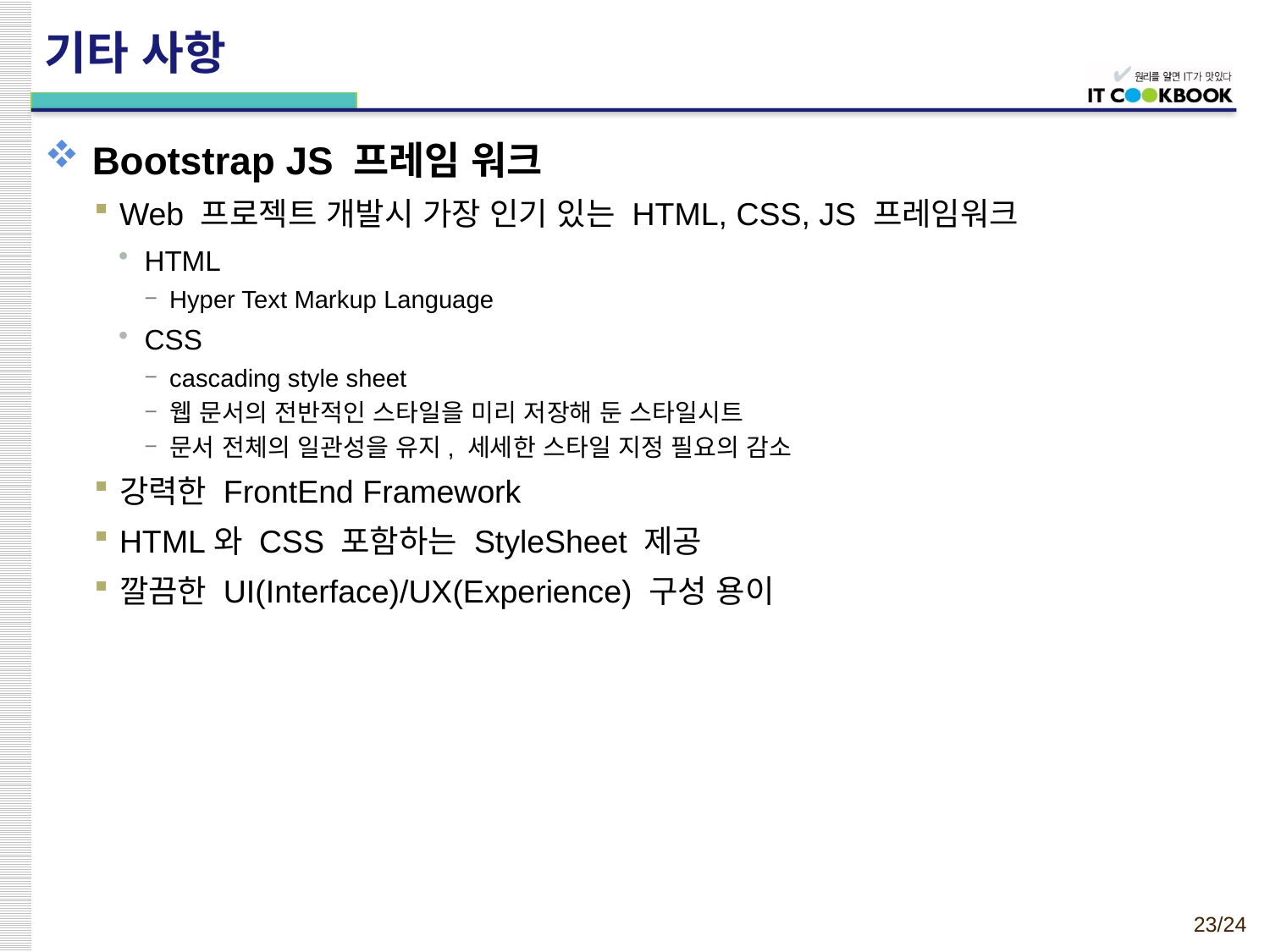

# 기타 사항
Bootstrap JS 프레임 워크
Web 프로젝트 개발시 가장 인기 있는 HTML, CSS, JS 프레임워크
HTML
Hyper Text Markup Language
CSS
cascading style sheet
웹 문서의 전반적인 스타일을 미리 저장해 둔 스타일시트
문서 전체의 일관성을 유지, 세세한 스타일 지정 필요의 감소
강력한 FrontEnd Framework
HTML와 CSS 포함하는 StyleSheet 제공
깔끔한 UI(Interface)/UX(Experience) 구성 용이